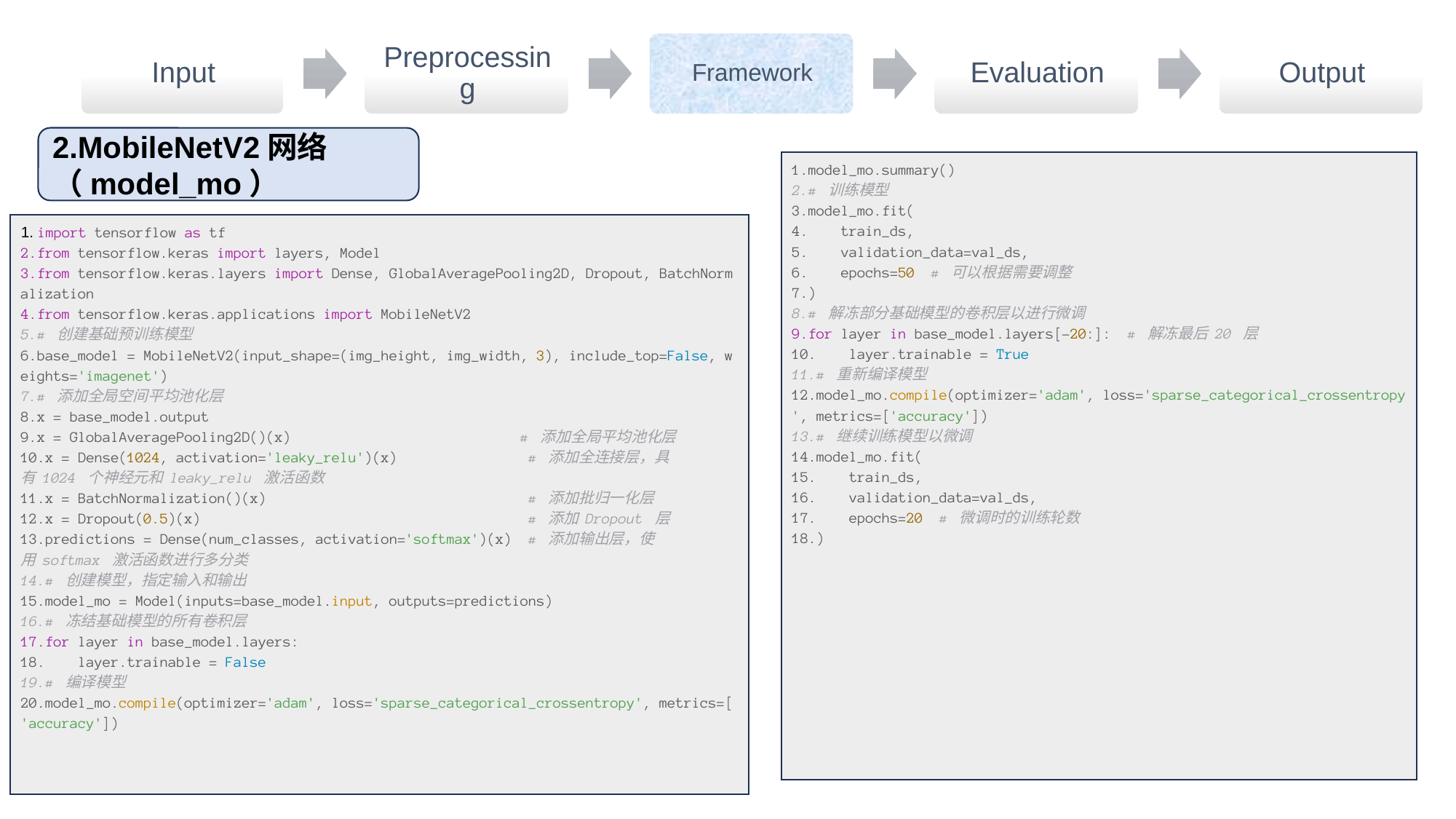

Input

Preprocessing

Framework

Evaluation

Output
2.MobileNetV2网络（model_mo）
model_mo.summary()
# 训练模型
model_mo.fit(
    train_ds,
    validation_data=val_ds,
    epochs=50  # 可以根据需要调整
)
# 解冻部分基础模型的卷积层以进行微调
for layer in base_model.layers[-20:]:  # 解冻最后 20 层
    layer.trainable = True
# 重新编译模型
model_mo.compile(optimizer='adam', loss='sparse_categorical_crossentropy', metrics=['accuracy'])
# 继续训练模型以微调
model_mo.fit(
    train_ds,
    validation_data=val_ds,
    epochs=20  # 微调时的训练轮数
)

 import tensorflow as tf
from tensorflow.keras import layers, Model
from tensorflow.keras.layers import Dense, GlobalAveragePooling2D, Dropout, BatchNormalization
from tensorflow.keras.applications import MobileNetV2
# 创建基础预训练模型
base_model = MobileNetV2(input_shape=(img_height, img_width, 3), include_top=False, weights='imagenet')
# 添加全局空间平均池化层
x = base_model.output
x = GlobalAveragePooling2D()(x)                            # 添加全局平均池化层
x = Dense(1024, activation='leaky_relu')(x)                # 添加全连接层，具有 1024 个神经元和 leaky_relu 激活函数
x = BatchNormalization()(x)                                # 添加批归一化层
x = Dropout(0.5)(x)                                        # 添加 Dropout 层
predictions = Dense(num_classes, activation='softmax')(x)  # 添加输出层，使用 softmax 激活函数进行多分类
# 创建模型，指定输入和输出
model_mo = Model(inputs=base_model.input, outputs=predictions)
# 冻结基础模型的所有卷积层
for layer in base_model.layers:
    layer.trainable = False
# 编译模型
model_mo.compile(optimizer='adam', loss='sparse_categorical_crossentropy', metrics=['accuracy'])